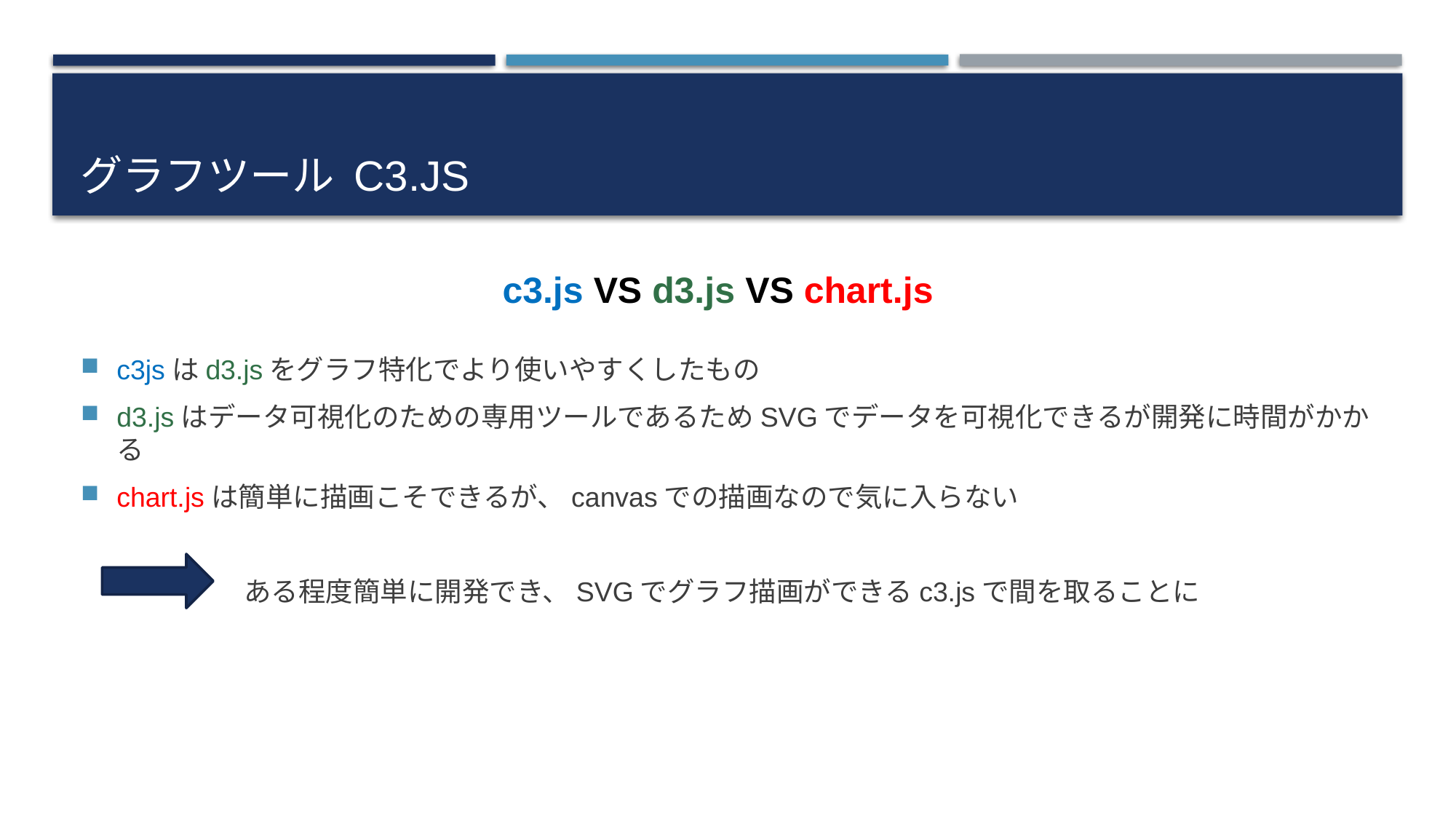

# グラフツール C3.js
c3jsはd3.jsをグラフ特化でより使いやすくしたもの
d3.jsはデータ可視化のための専用ツールであるためSVGでデータを可視化できるが開発に時間がかかる
chart.jsは簡単に描画こそできるが、canvasでの描画なので気に入らない

　　　　　　ある程度簡単に開発でき、SVGでグラフ描画ができるc3.jsで間を取ることに
c3.js VS d3.js VS chart.js